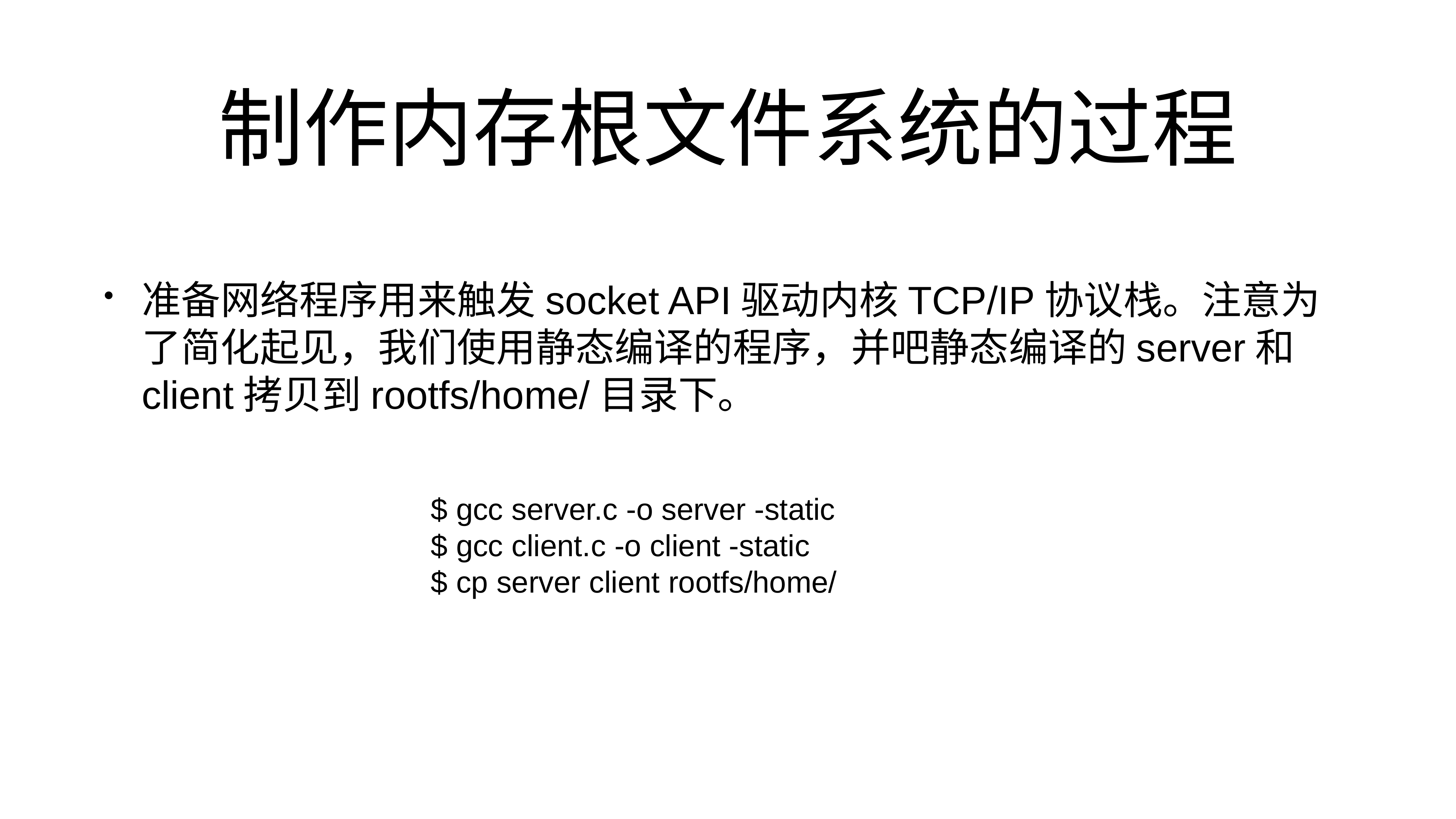

# 制作内存根文件系统的过程
准备网络程序用来触发socket API驱动内核TCP/IP协议栈。注意为了简化起见，我们使用静态编译的程序，并吧静态编译的server和client拷贝到rootfs/home/目录下。
$ gcc server.c -o server -static
$ gcc client.c -o client -static
$ cp server client rootfs/home/